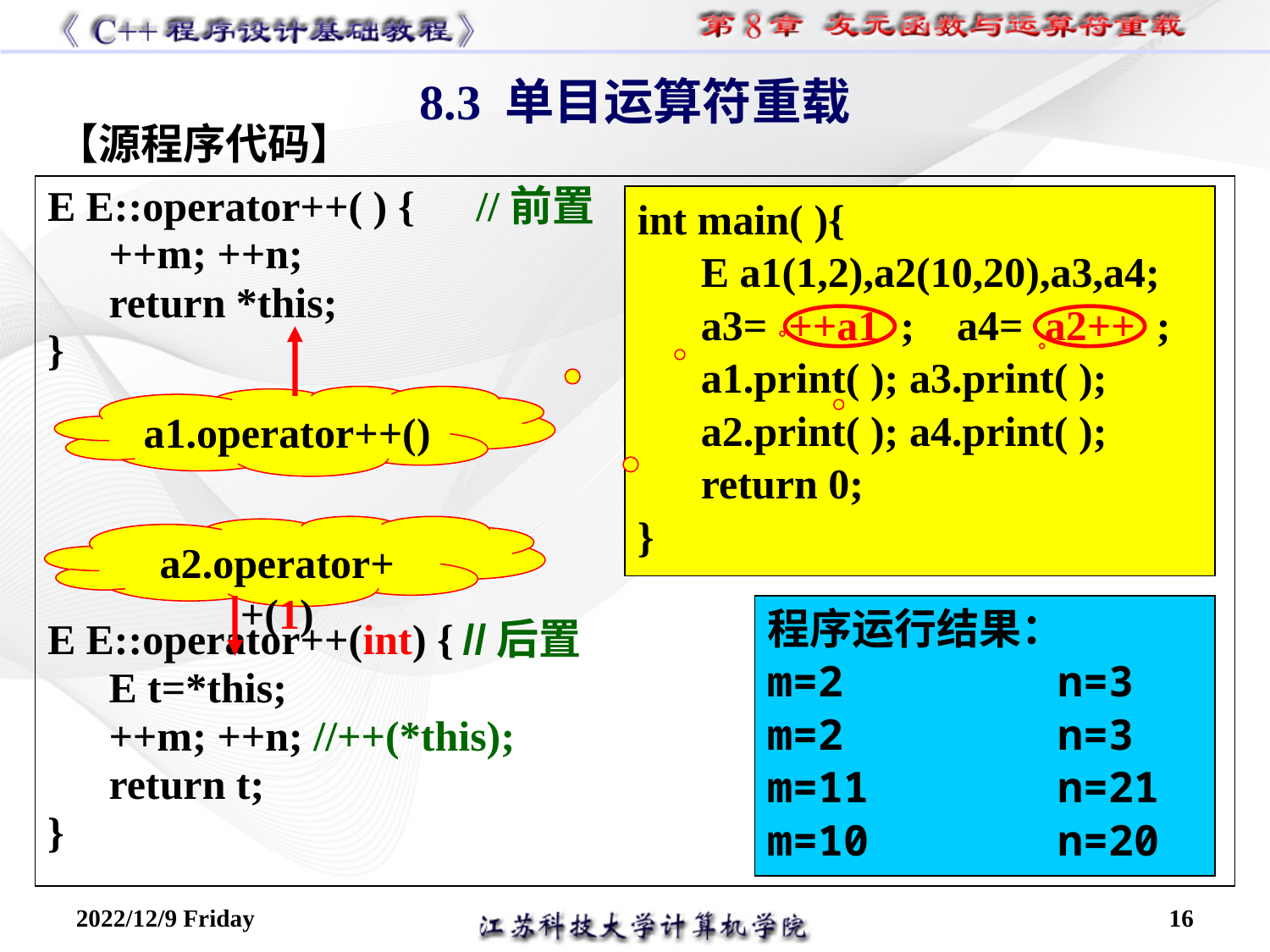

8.3 单目运算符重载
【源程序代码】
E E::operator++( ) {	//前置
++m; ++n;
return *this;
}

E E::operator++(int) { //后置
E t=*this;
++m; ++n; //++(*this);
return t;
}
int main( ){
E a1(1,2),a2(10,20),a3,a4;
a3=  ++a1  ;    a4=  a2++  ;
a1.print( ); a3.print( );
a2.print( ); a4.print( );
return 0;
}

a2.operator++(1)

a1.operator++()

程序运行结果：
m=2		n=3
m=2		n=3
m=11		n=21
m=10		n=20